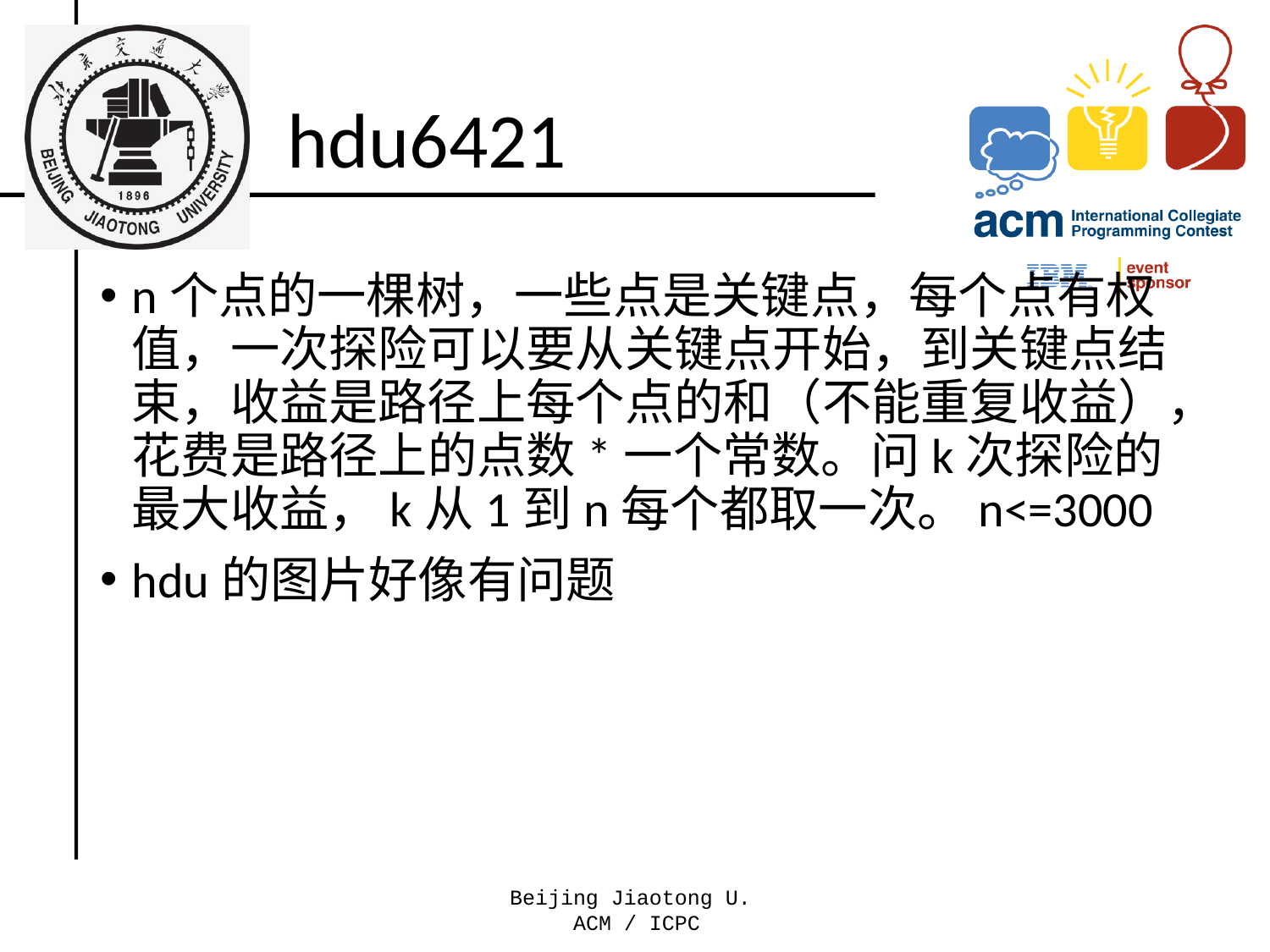

# hdu6421
n个点的一棵树，一些点是关键点，每个点有权值，一次探险可以要从关键点开始，到关键点结束，收益是路径上每个点的和（不能重复收益），花费是路径上的点数*一个常数。问k次探险的最大收益，k从1到n每个都取一次。n<=3000
hdu的图片好像有问题